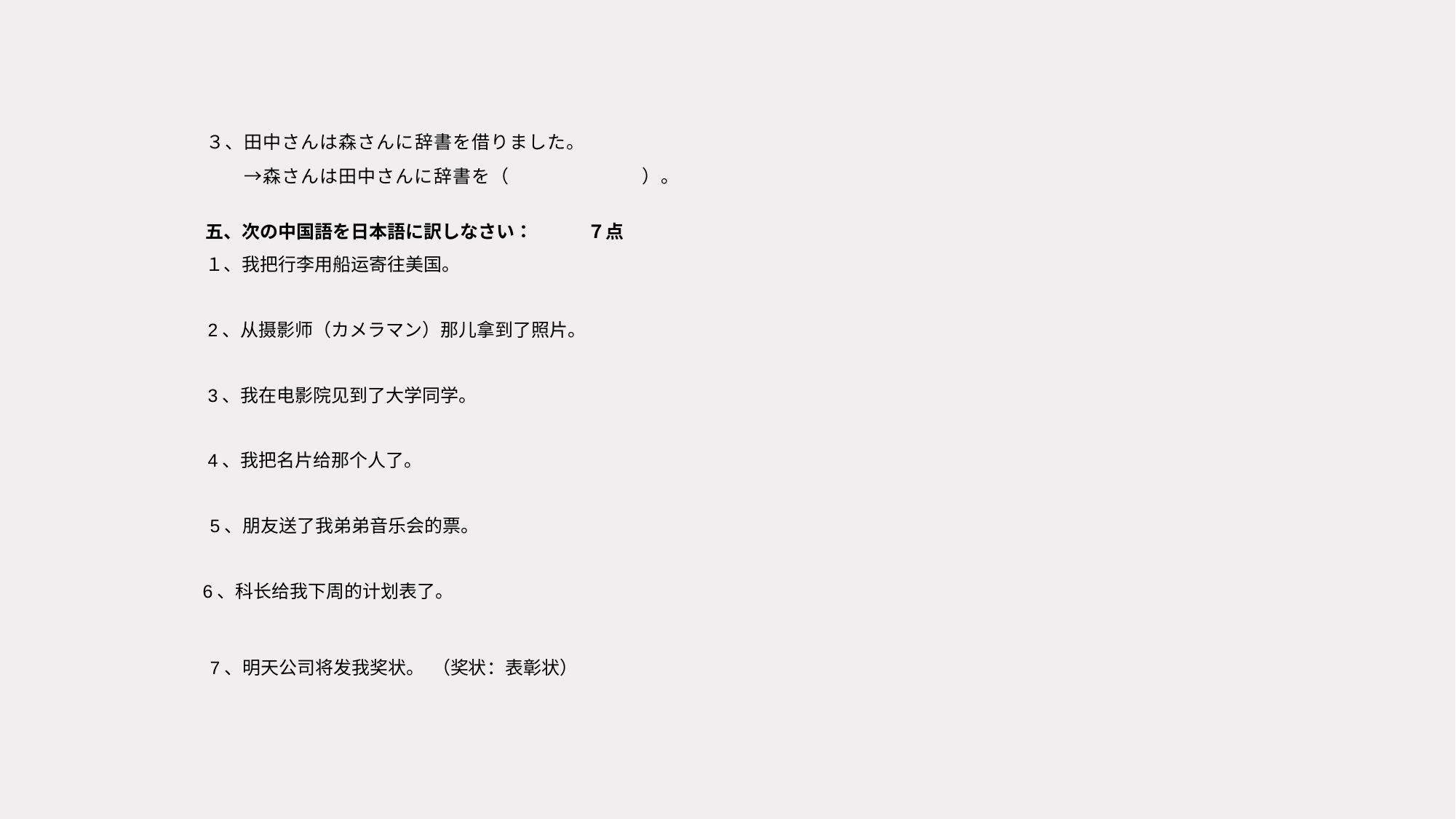

３、田中さんは森さんに辞書を借りました。
　　　→森さんは田中さんに辞書を（　　　　　　　）。
　五、次の中国語を日本語に訳しなさい：　　　７点
　１、我把行李用船运寄往美国。

    2、从摄影师（カメラマン）那儿拿到了照片。

    3、我在电影院见到了大学同学。

    4、我把名片给那个人了。

　5、朋友送了我弟弟音乐会的票。

   6、科长给我下周的计划表了。

　7、明天公司将发我奖状。  （奖状：表彰状）